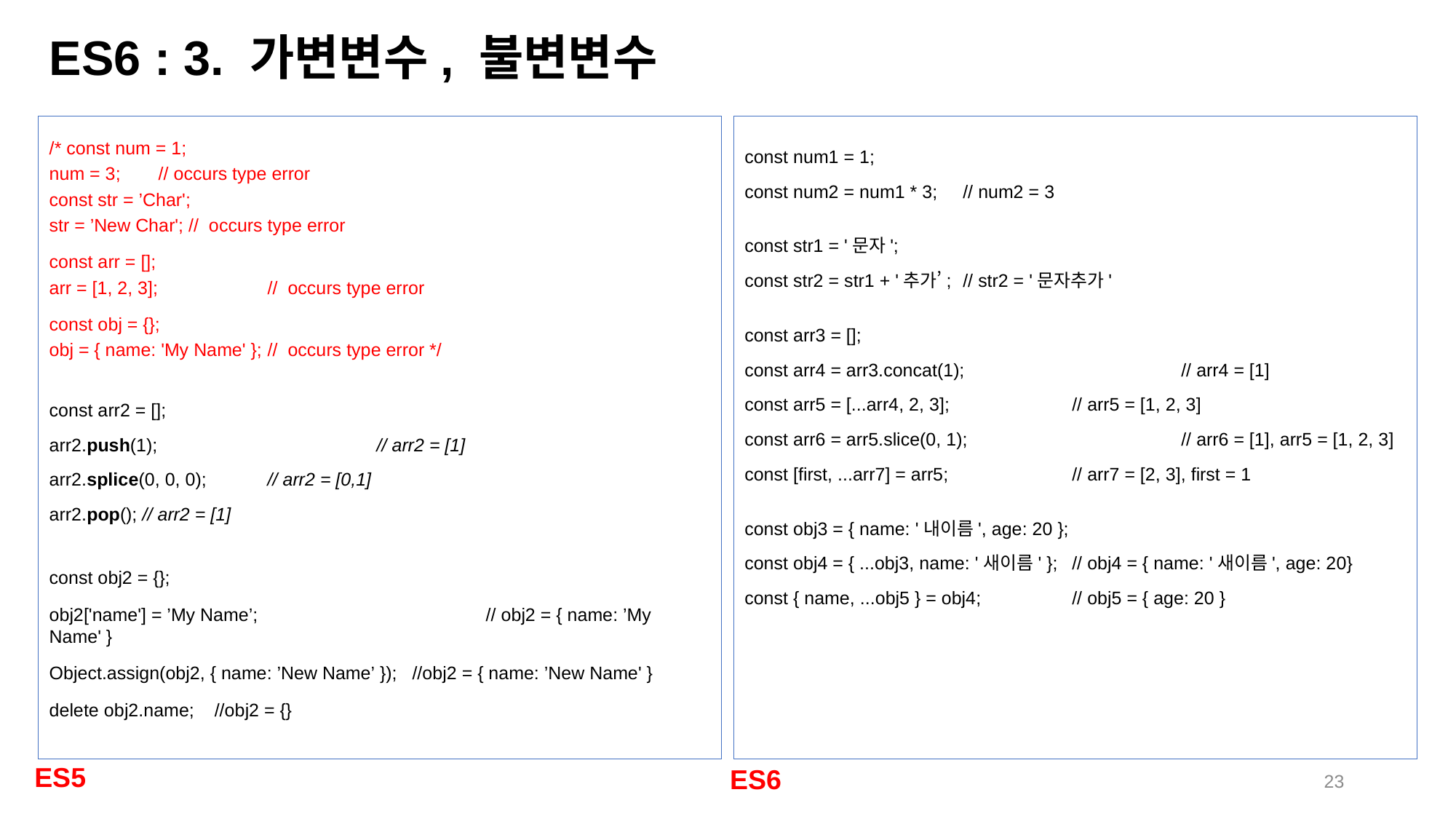

# ES6 : 3. 가변변수, 불변변수

/* const num = 1;
num = 3; 	// occurs type error
const str = ’Char';
str = ’New Char'; //  occurs type error
const arr = [];
arr = [1, 2, 3]; 	//  occurs type error
const obj = {};
obj = { name: 'My Name' }; 	//  occurs type error */

const arr2 = [];
arr2.push(1); 		// arr2 = [1]
arr2.splice(0, 0, 0); 	// arr2 = [0,1]
arr2.pop(); // arr2 = [1]

const obj2 = {};
obj2['name'] = ’My Name’;    		// obj2 = { name: ’My Name' }
Object.assign(obj2, { name: ’New Name’ });   //obj2 = { name: ’New Name' }
delete obj2.name;    //obj2 = {}

const num1 = 1;
const num2 = num1 * 3; 	// num2 = 3
const str1 = '문자';
const str2 = str1 + '추가’; 	// str2 = '문자추가'
const arr3 = [];
const arr4 = arr3.concat(1); 		// arr4 = [1]
const arr5 = [...arr4, 2, 3]; 		// arr5 = [1, 2, 3]
const arr6 = arr5.slice(0, 1); 		// arr6 = [1], arr5 = [1, 2, 3]
const [first, ...arr7] = arr5; 		// arr7 = [2, 3], first = 1
const obj3 = { name: '내이름', age: 20 };
const obj4 = { ...obj3, name: '새이름' }; 	// obj4 = { name: '새이름', age: 20}
const { name, ...obj5 } = obj4; 	// obj5 = { age: 20 }
ES5
ES6
23